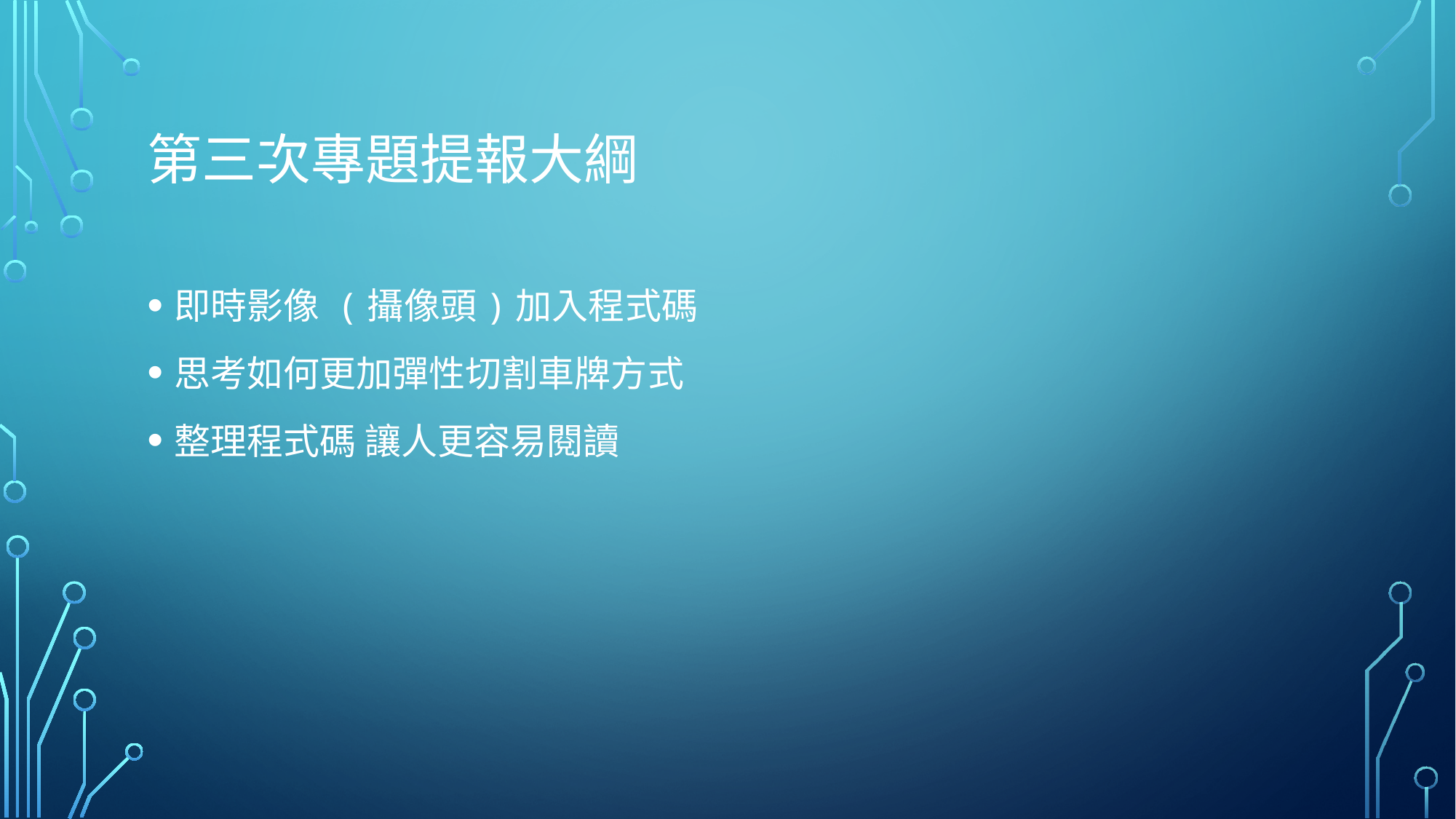

# 第三次專題提報大綱
即時影像 (攝像頭)加入程式碼
思考如何更加彈性切割車牌方式
整理程式碼 讓人更容易閱讀